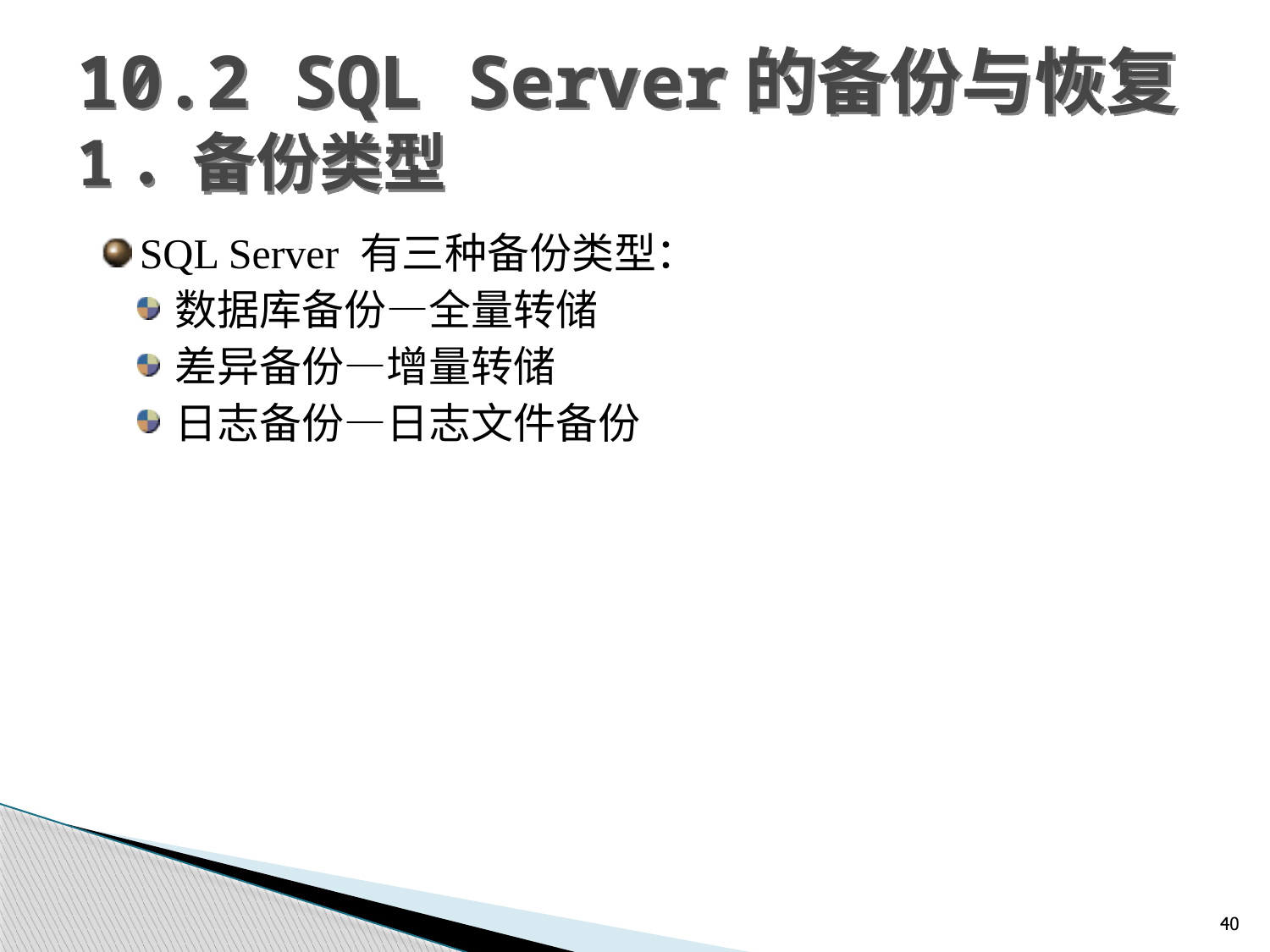

# 10.2 SQL Server的备份与恢复 1．备份类型
SQL Server 有三种备份类型：
数据库备份—全量转储
差异备份—增量转储
日志备份—日志文件备份
40